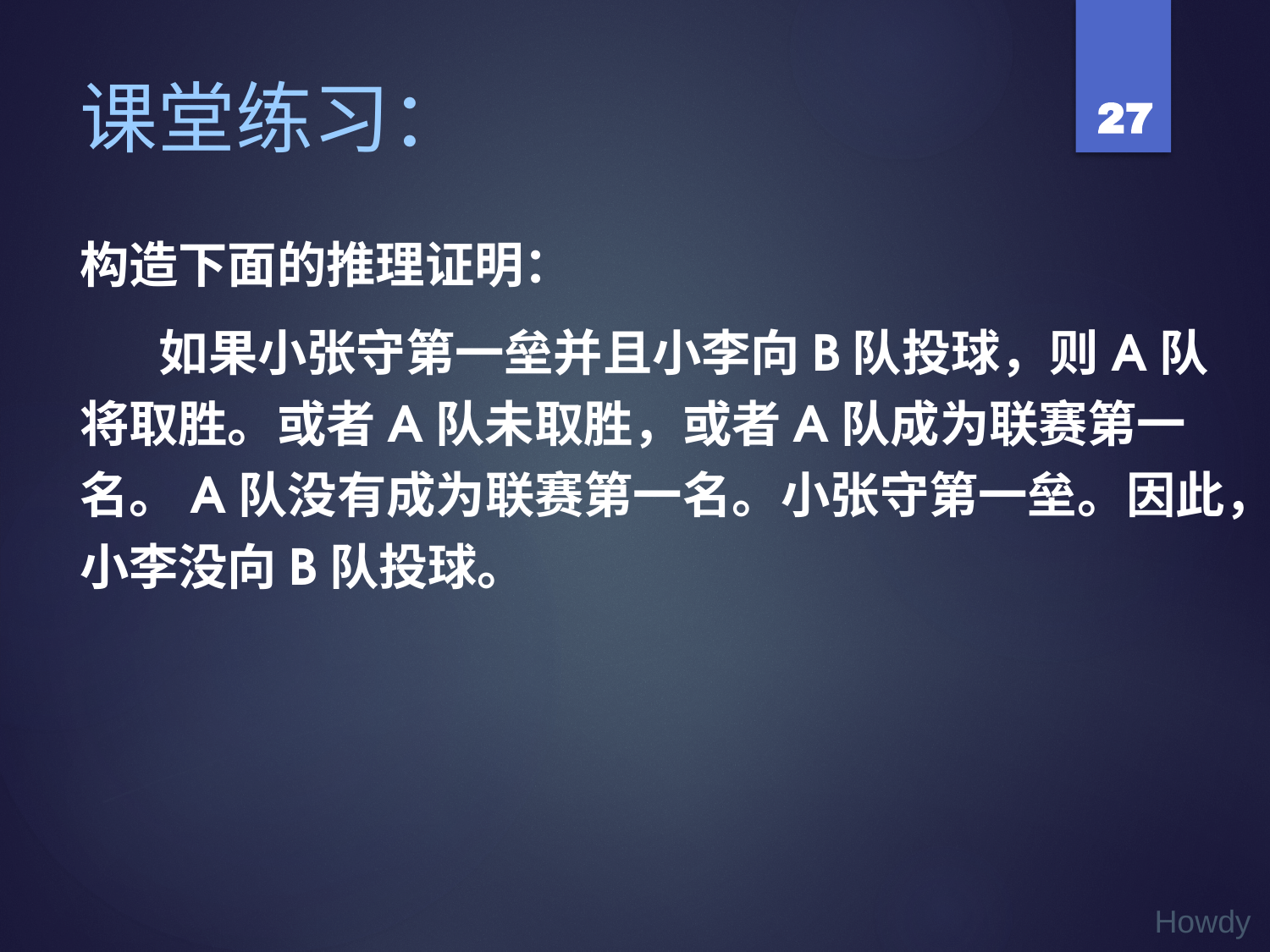

27
# 课堂练习：
构造下面的推理证明：
      如果小张守第一垒并且小李向B队投球，则A队将取胜。或者A队未取胜，或者A队成为联赛第一名。A队没有成为联赛第一名。小张守第一垒。因此，小李没向B队投球。